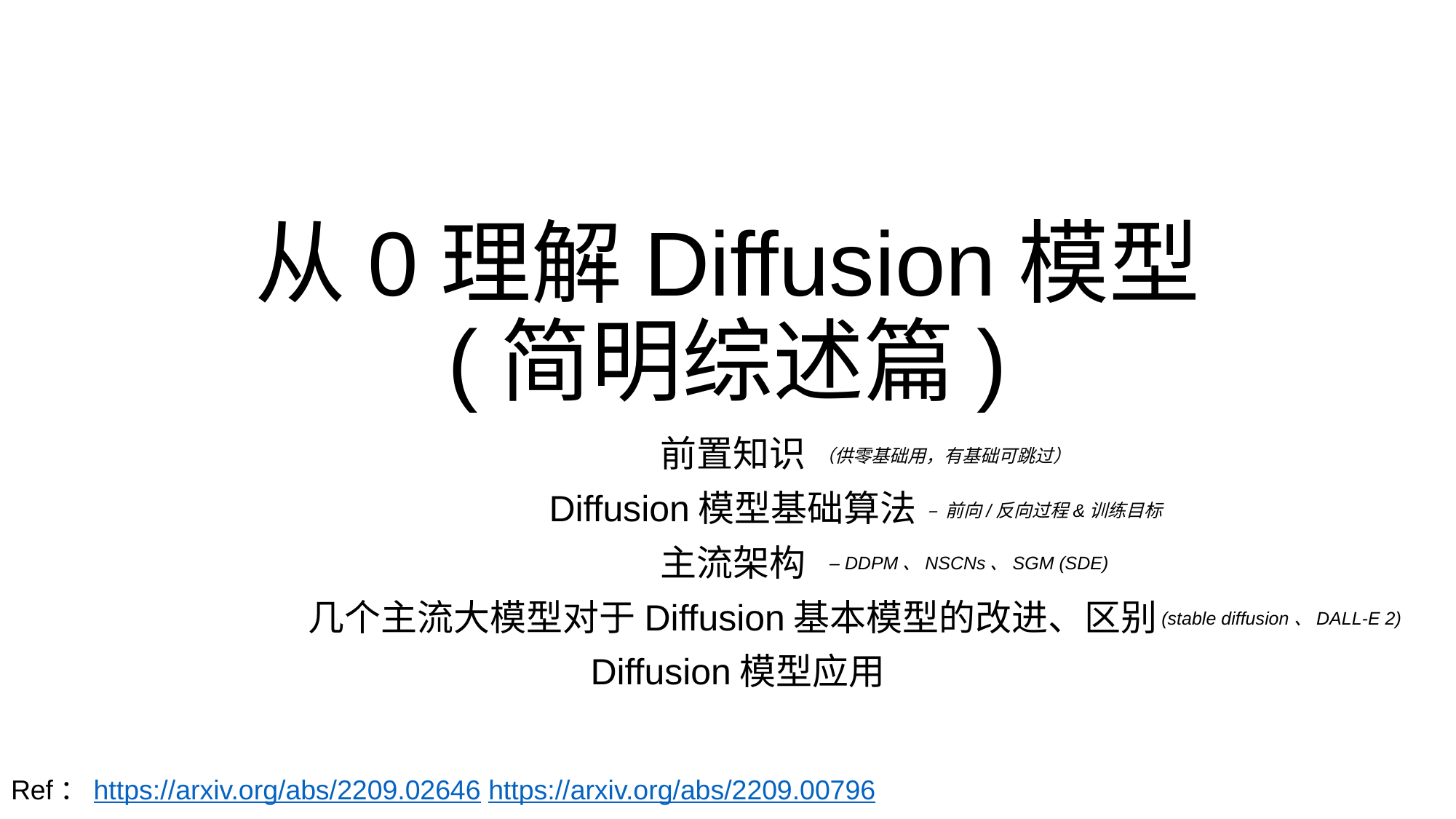

# 从0理解Diffusion模型 (简明综述篇)
前置知识
Diffusion模型基础算法
主流架构
几个主流大模型对于Diffusion基本模型的改进、区别
 Diffusion模型应用

（供零基础用，有基础可跳过）
– 前向/反向过程&训练目标
– DDPM、NSCNs、SGM (SDE)
(stable diffusion、DALL-E 2)
Ref：https://arxiv.org/abs/2209.02646 https://arxiv.org/abs/2209.00796